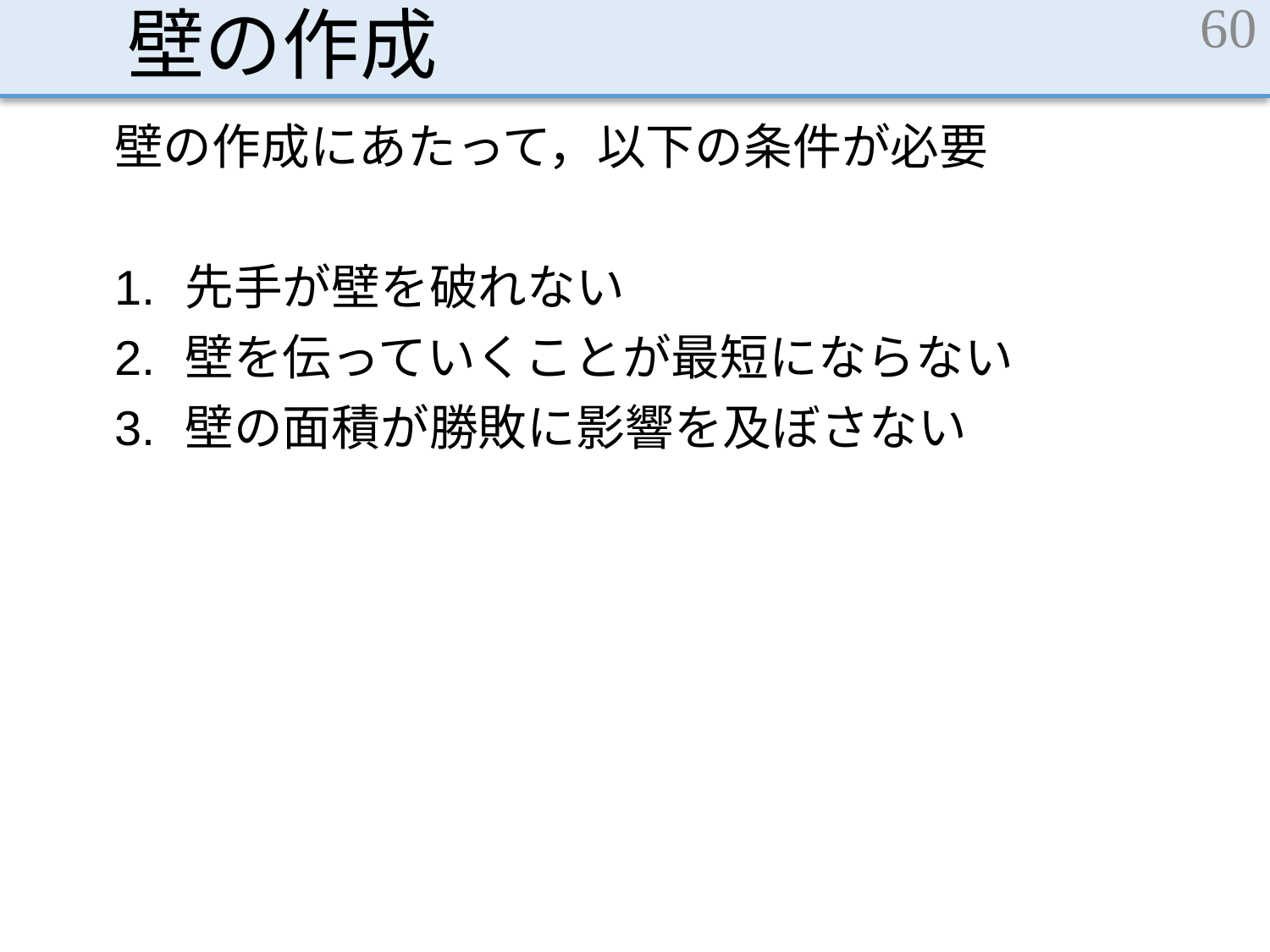

# 壁の作成
60
壁の作成にあたって，以下の条件が必要

先手が壁を破れない
壁を伝っていくことが最短にならない
壁の面積が勝敗に影響を及ぼさない